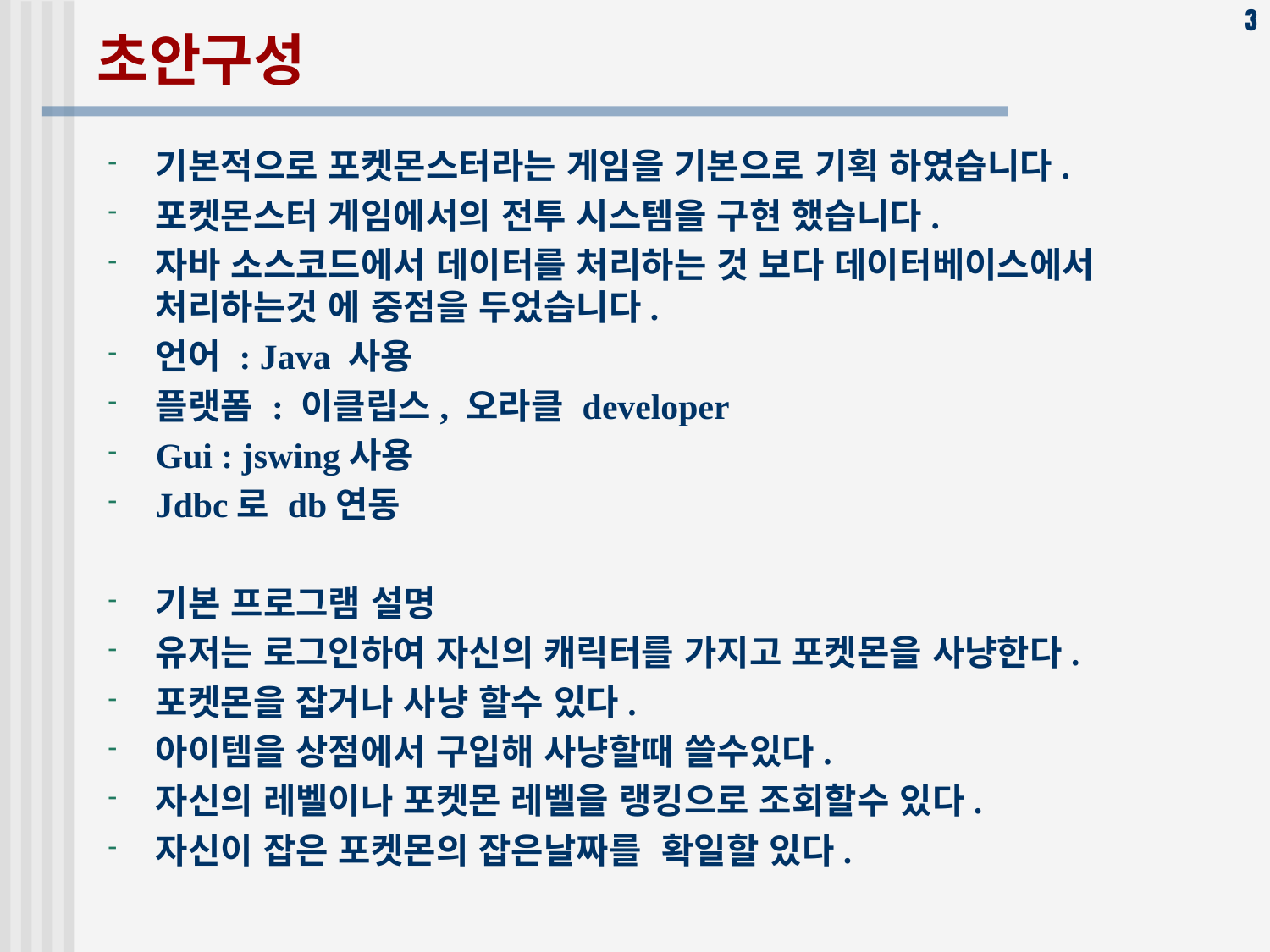

# 초안구성
기본적으로 포켓몬스터라는 게임을 기본으로 기획 하였습니다.
포켓몬스터 게임에서의 전투 시스템을 구현 했습니다.
자바 소스코드에서 데이터를 처리하는 것 보다 데이터베이스에서 처리하는것 에 중점을 두었습니다.
언어 : Java 사용
플랫폼 : 이클립스, 오라클 developer
Gui : jswing사용
Jdbc로 db연동

기본 프로그램 설명
유저는 로그인하여 자신의 캐릭터를 가지고 포켓몬을 사냥한다.
포켓몬을 잡거나 사냥 할수 있다.
아이템을 상점에서 구입해 사냥할때 쓸수있다.
자신의 레벨이나 포켓몬 레벨을 랭킹으로 조회할수 있다.
자신이 잡은 포켓몬의 잡은날짜를  확일할 있다.